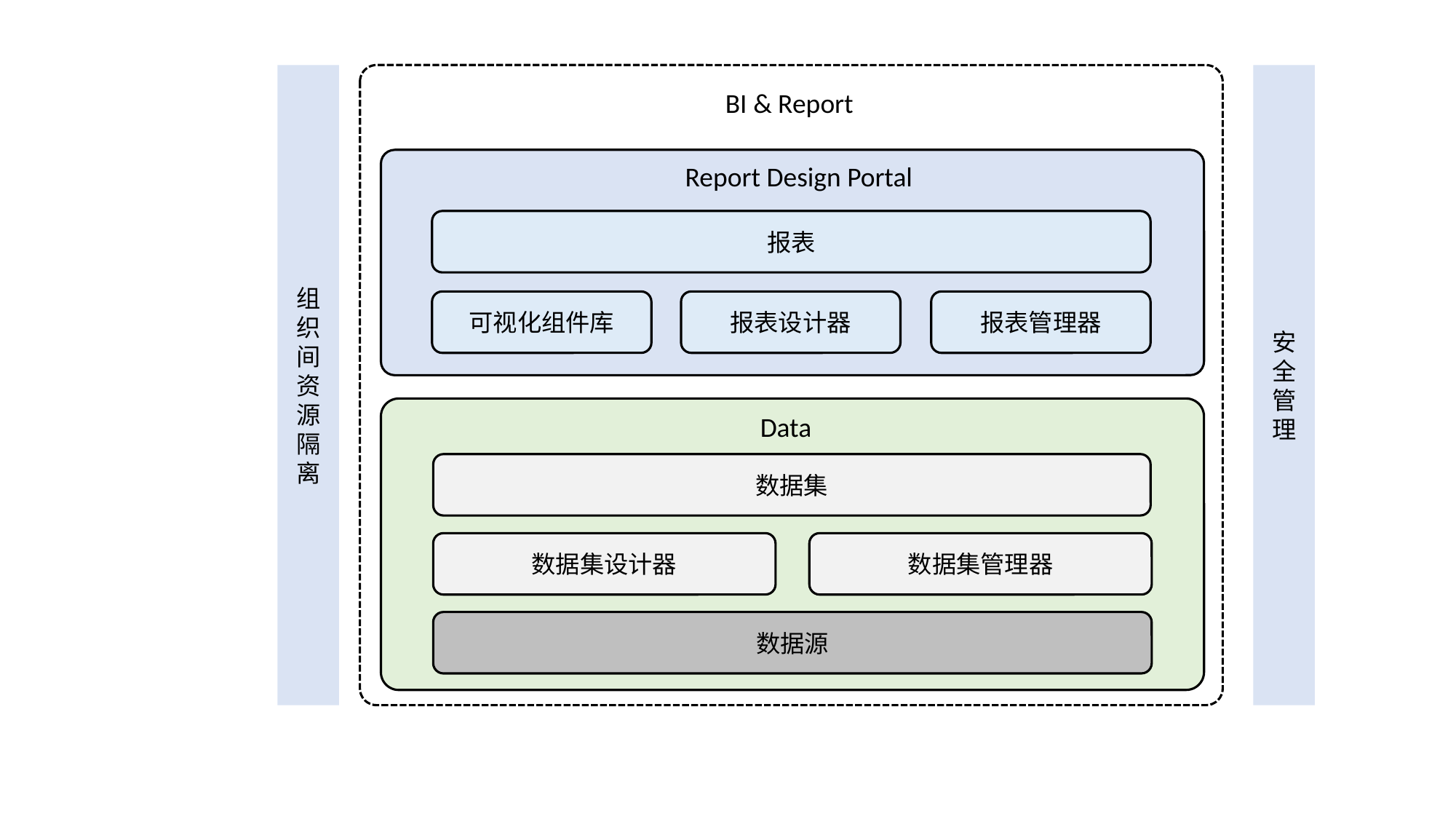

组织间资源隔离

安全管理
BI & Report

Report Design Portal
报表
可视化组件库
报表设计器
报表管理器

Data
数据集
数据集设计器
数据集管理器
数据源